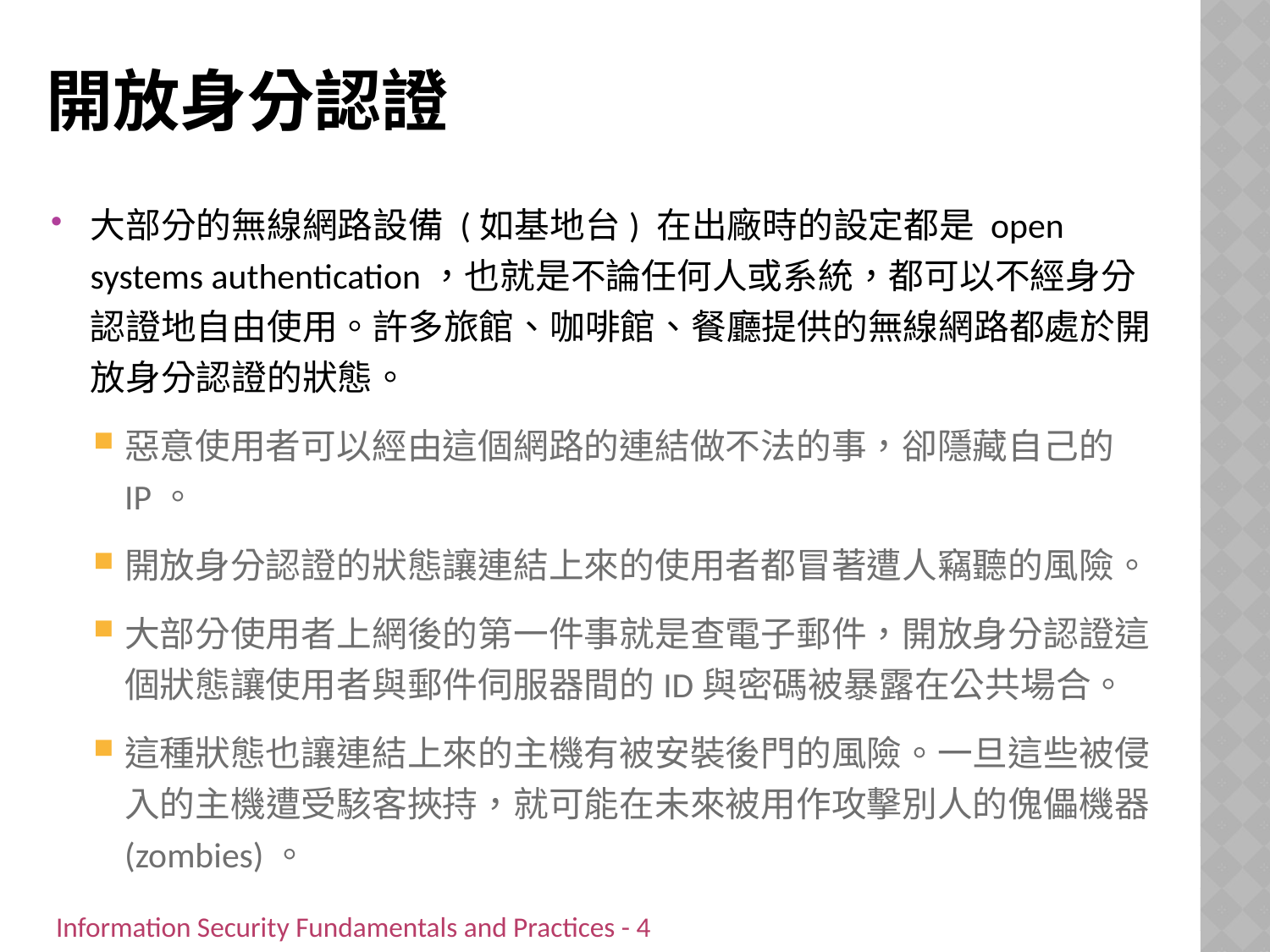

# 開放身分認證
大部分的無線網路設備 (如基地台) 在出廠時的設定都是 open systems authentication，也就是不論任何人或系統，都可以不經身分認證地自由使用。許多旅館、咖啡館、餐廳提供的無線網路都處於開放身分認證的狀態。
惡意使用者可以經由這個網路的連結做不法的事，卻隱藏自己的IP。
開放身分認證的狀態讓連結上來的使用者都冒著遭人竊聽的風險。
大部分使用者上網後的第一件事就是查電子郵件，開放身分認證這個狀態讓使用者與郵件伺服器間的ID與密碼被暴露在公共場合。
這種狀態也讓連結上來的主機有被安裝後門的風險。一旦這些被侵入的主機遭受駭客挾持，就可能在未來被用作攻擊別人的傀儡機器 (zombies)。